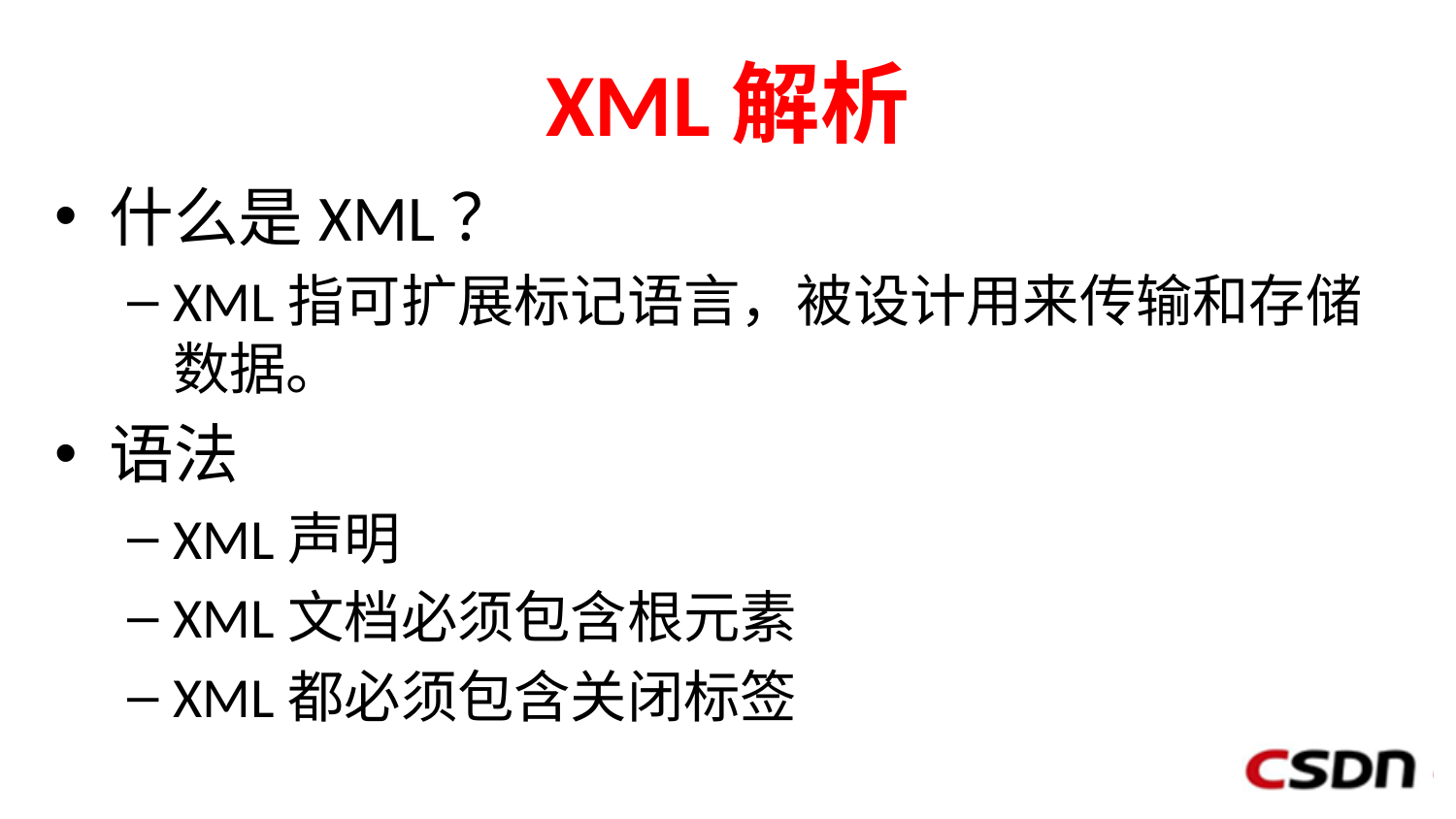

# XML解析
什么是XML？
XML指可扩展标记语言，被设计用来传输和存储数据。
语法
XML声明
XML文档必须包含根元素
XML都必须包含关闭标签